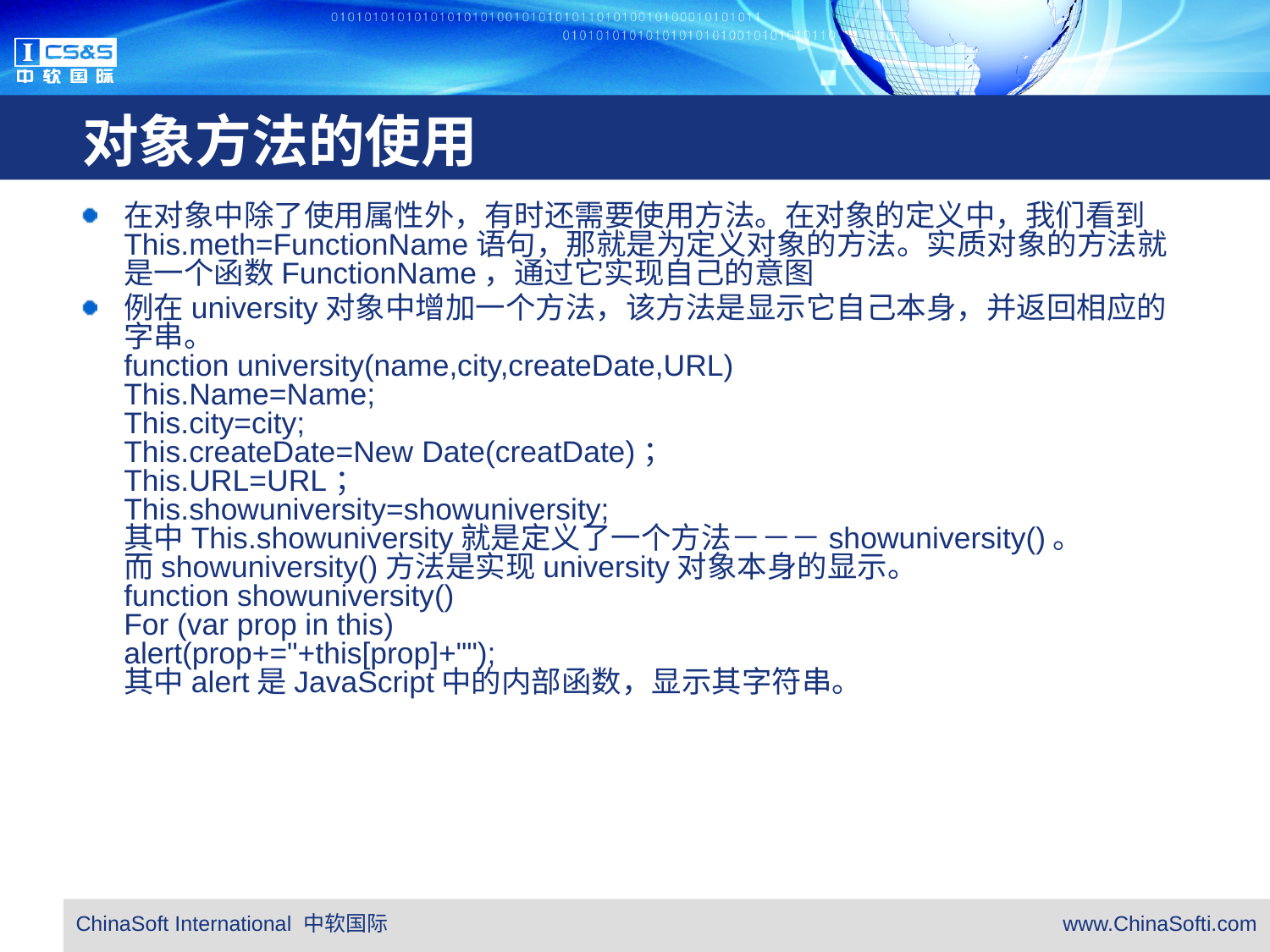

# 对象方法的使用
在对象中除了使用属性外，有时还需要使用方法。在对象的定义中，我们看到This.meth=FunctionName语句，那就是为定义对象的方法。实质对象的方法就是一个函数FunctionName，通过它实现自己的意图
例在university对象中增加一个方法，该方法是显示它自己本身，并返回相应的字串。
function university(name,city,createDate,URL)
This.Name=Name;
This.city=city;
This.createDate=New Date(creatDate)；
This.URL=URL；
This.showuniversity=showuniversity;
其中This.showuniversity就是定义了一个方法－－－showuniversity()。
而showuniversity()方法是实现university对象本身的显示。
function showuniversity()
For (var prop in this)
alert(prop+="+this[prop]+"");
其中alert是JavaScript中的内部函数，显示其字符串。